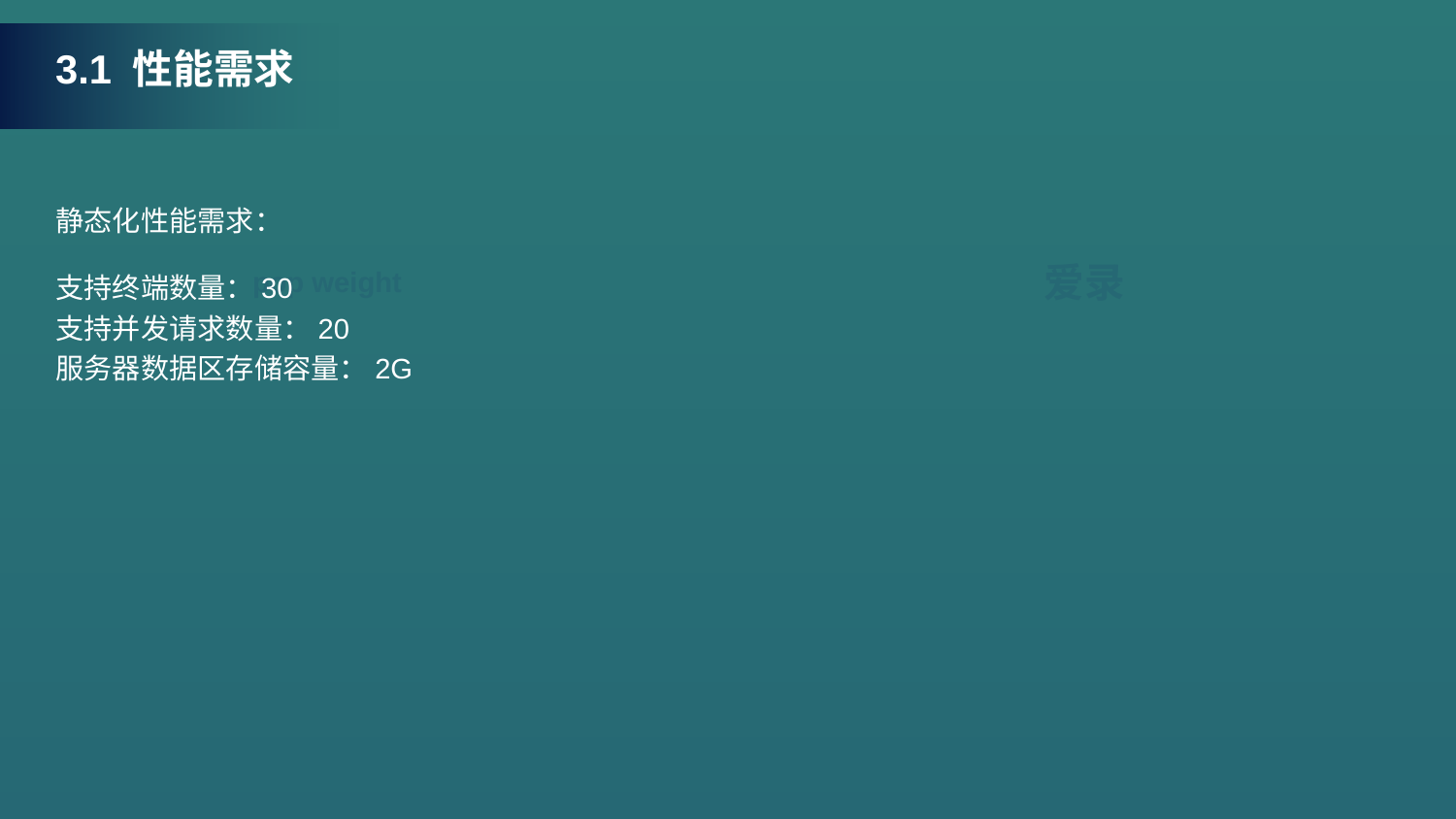

3.1 性能需求
静态化性能需求：
支持终端数量：30
支持并发请求数量：20
服务器数据区存储容量：2G
爱录
pop weight